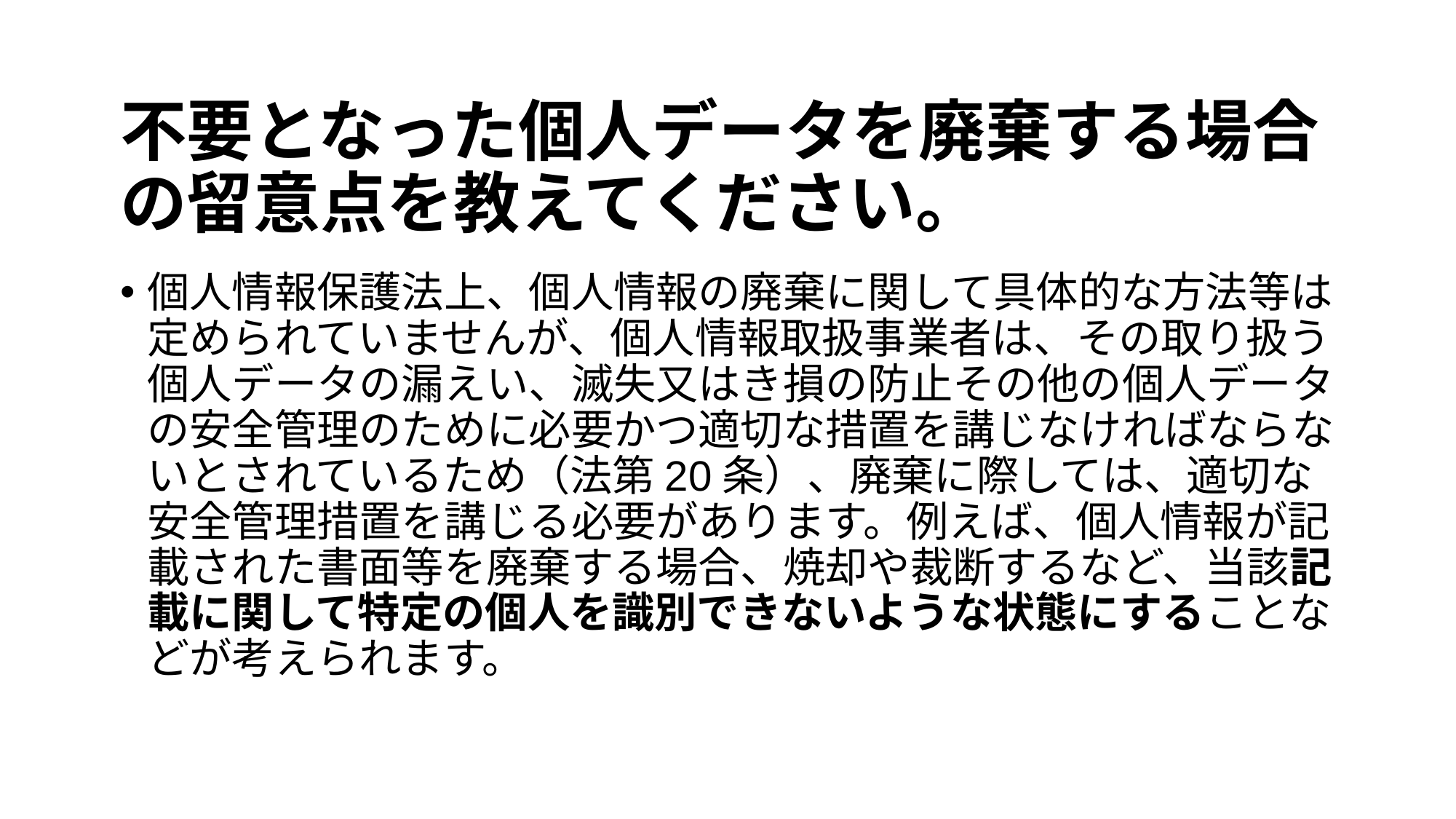

# 不要となった個人データを廃棄する場合の留意点を教えてください。
個人情報保護法上、個人情報の廃棄に関して具体的な方法等は定められていませんが、個人情報取扱事業者は、その取り扱う個人データの漏えい、滅失又はき損の防止その他の個人データの安全管理のために必要かつ適切な措置を講じなければならないとされているため（法第20条）、廃棄に際しては、適切な安全管理措置を講じる必要があります。例えば、個人情報が記載された書面等を廃棄する場合、焼却や裁断するなど、当該記載に関して特定の個人を識別できないような状態にすることなどが考えられます。